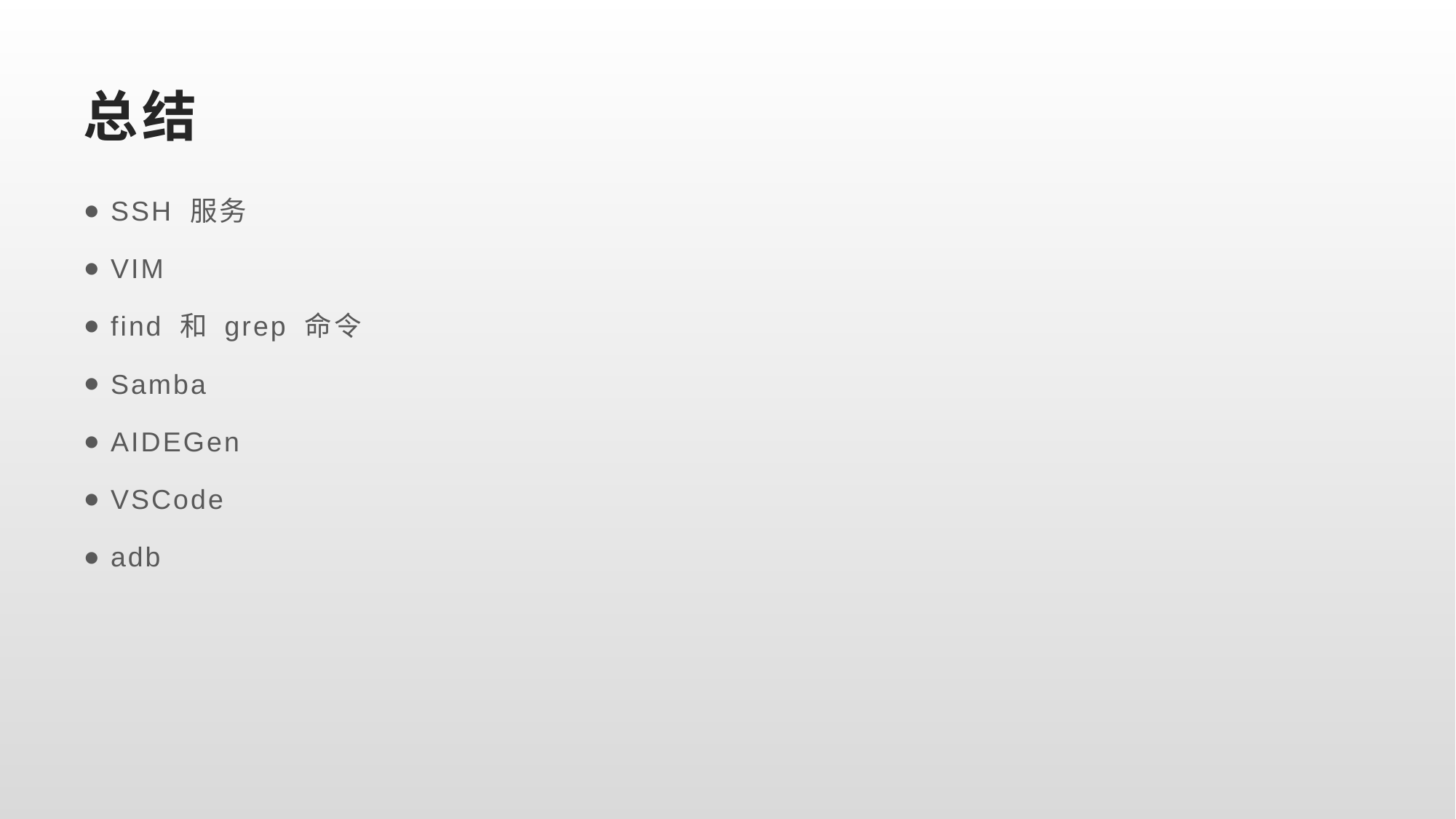

# 总结
SSH 服务
VIM
find 和 grep 命令
Samba
AIDEGen
VSCode
adb